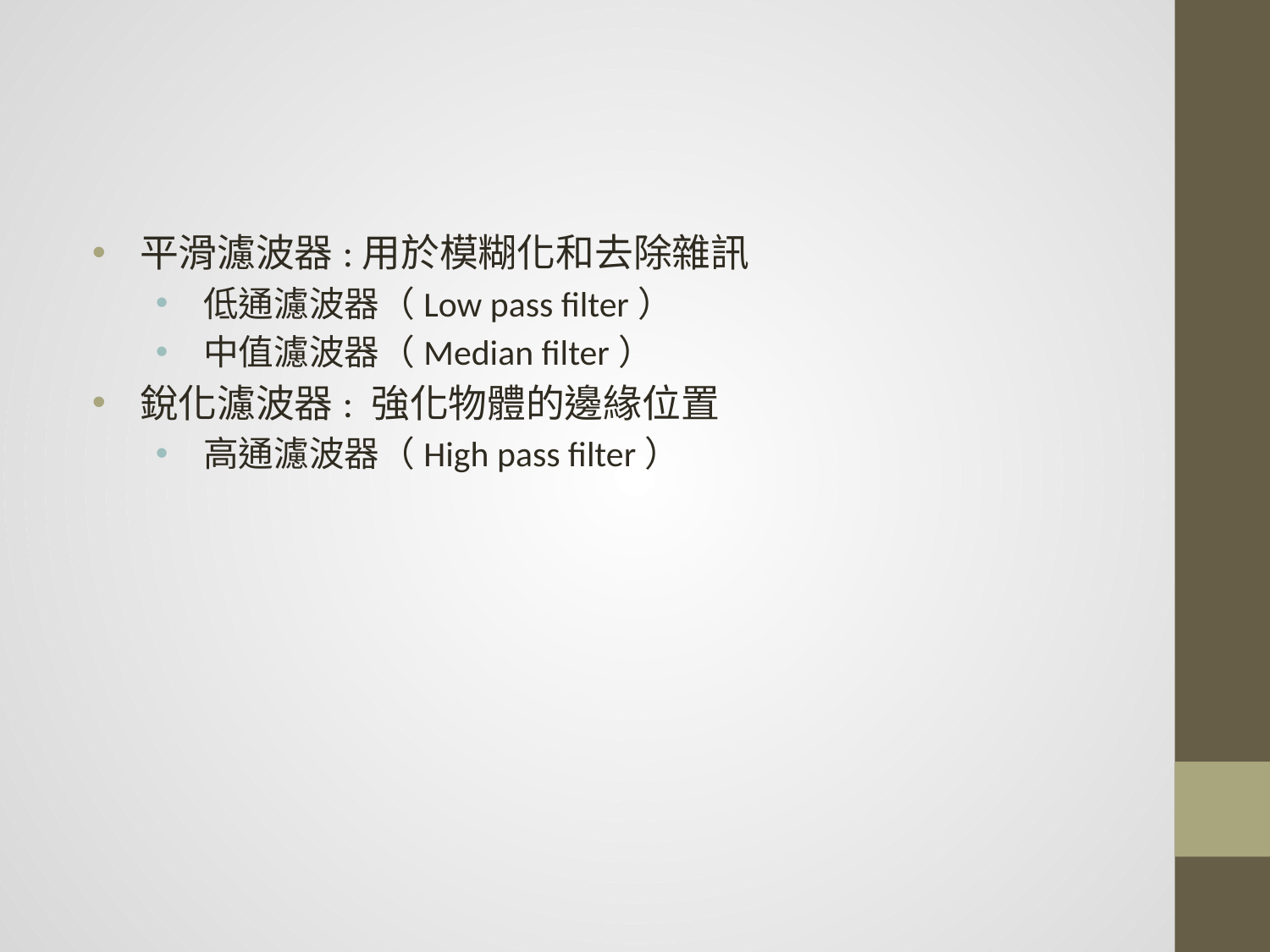

#
平滑濾波器:用於模糊化和去除雜訊
低通濾波器（Low pass filter）
中值濾波器（Median filter）
銳化濾波器: 強化物體的邊緣位置
高通濾波器（High pass filter）